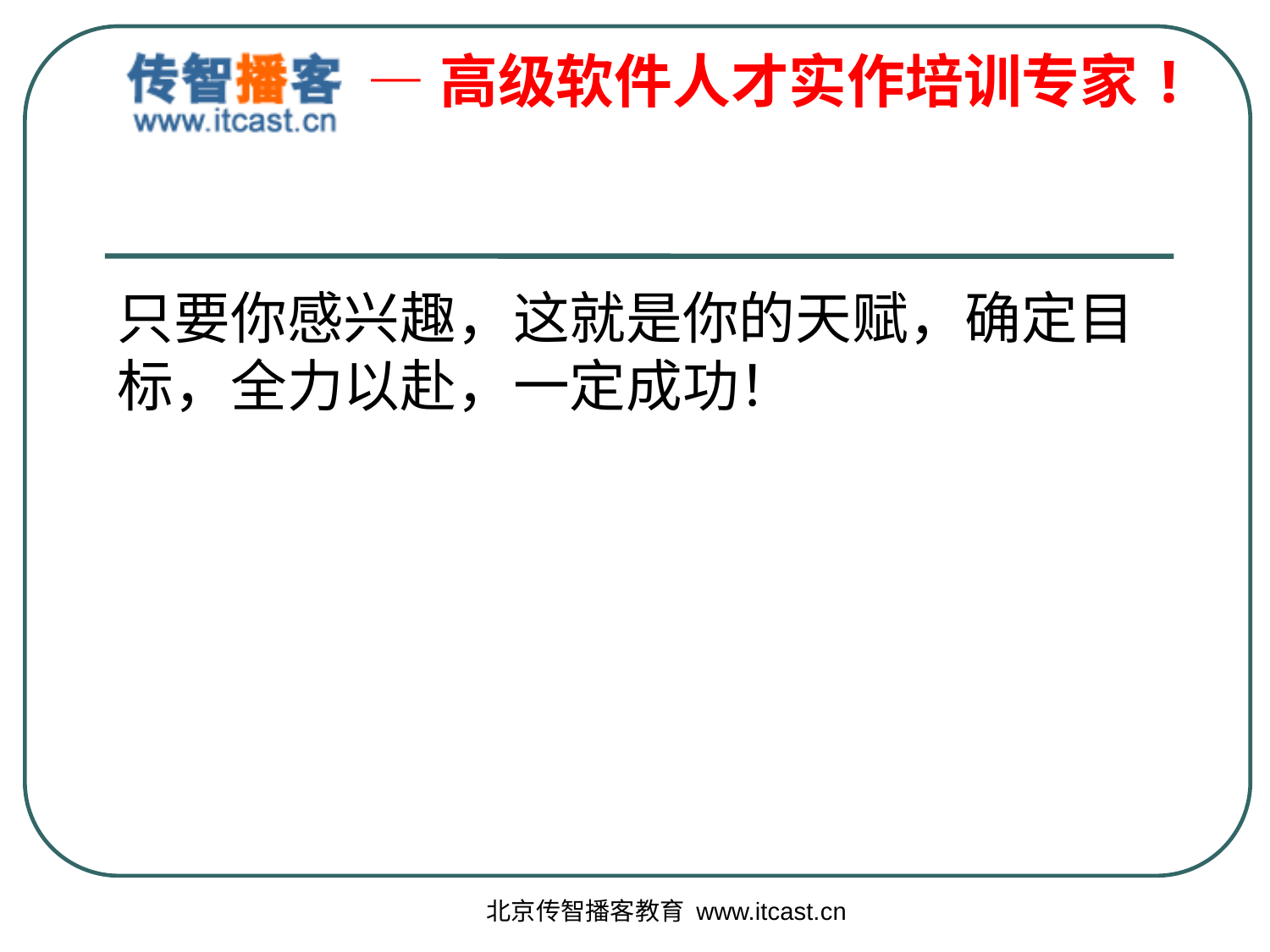

#
只要你感兴趣，这就是你的天赋，确定目标，全力以赴，一定成功！
北京传智播客教育 www.itcast.cn